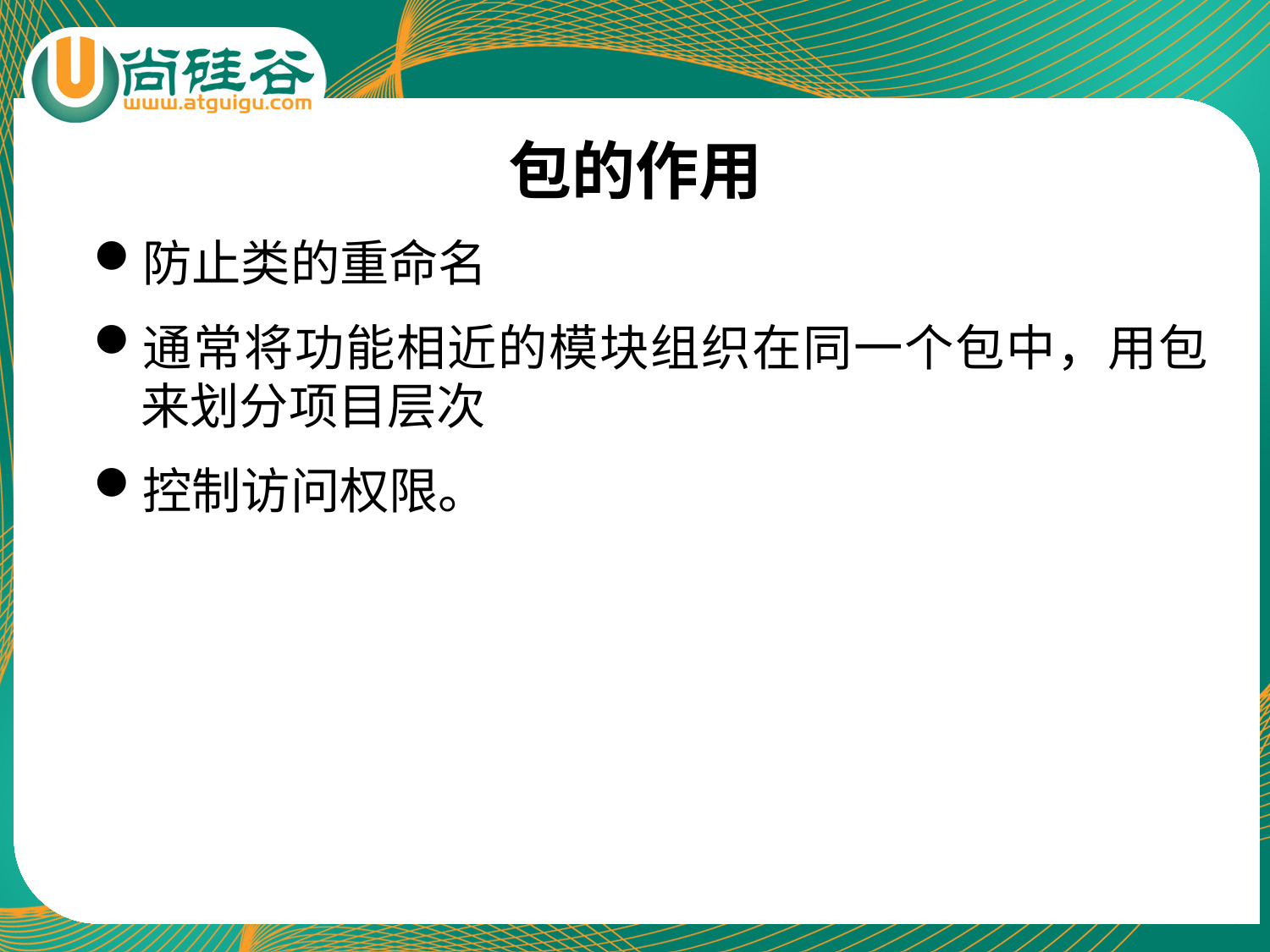

# 包的作用
防止类的重命名
通常将功能相近的模块组织在同一个包中，用包来划分项目层次
控制访问权限。